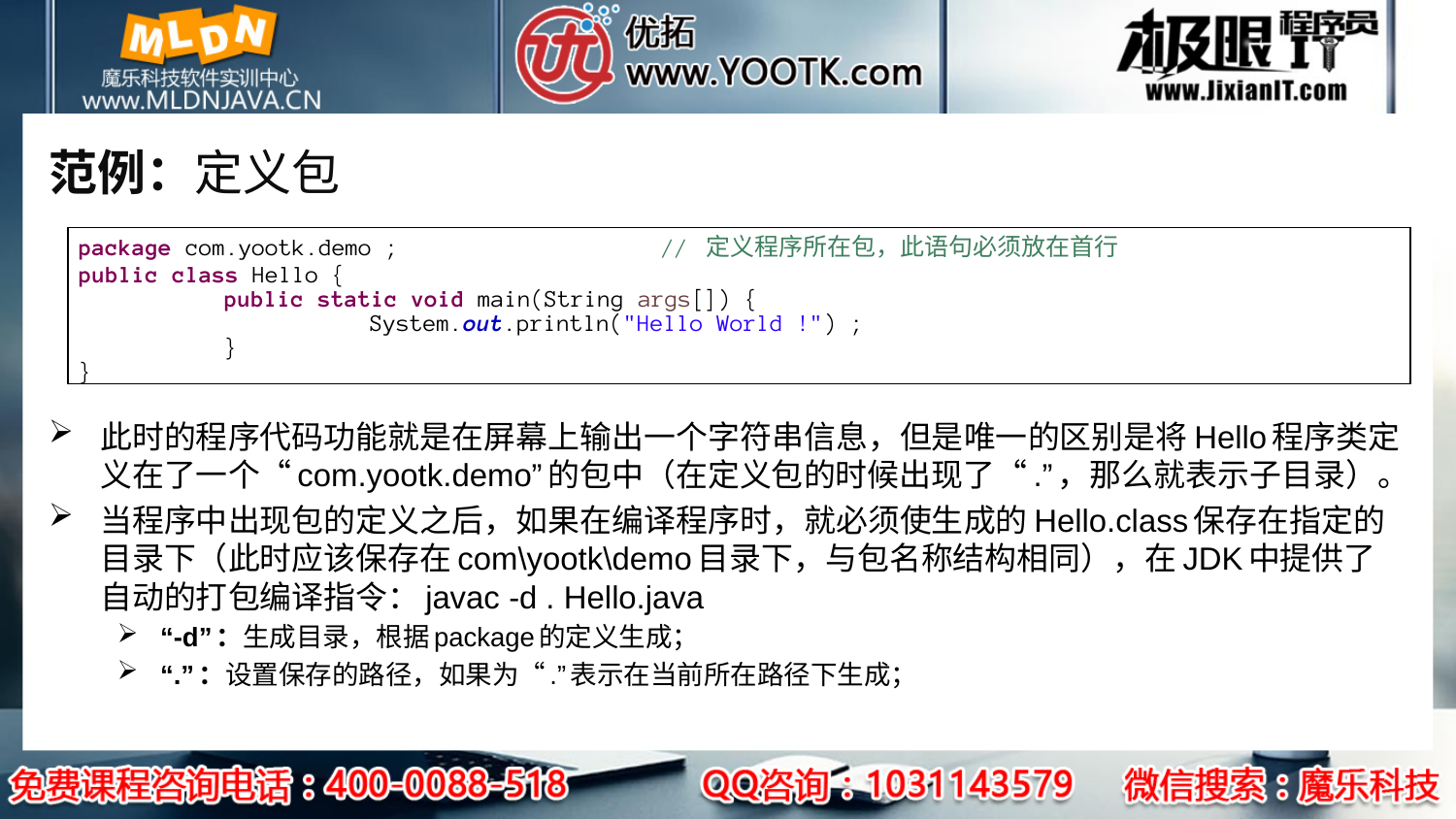

# 范例：定义包
| package com.yootk.demo ; // 定义程序所在包，此语句必须放在首行 public class Hello { public static void main(String args[]) { System.out.println("Hello World !") ; } } |
| --- |
此时的程序代码功能就是在屏幕上输出一个字符串信息，但是唯一的区别是将Hello程序类定义在了一个“com.yootk.demo”的包中（在定义包的时候出现了“.”，那么就表示子目录）。
当程序中出现包的定义之后，如果在编译程序时，就必须使生成的Hello.class保存在指定的目录下（此时应该保存在com\yootk\demo目录下，与包名称结构相同），在JDK中提供了自动的打包编译指令：javac -d . Hello.java
“-d”：生成目录，根据package的定义生成；
“.”：设置保存的路径，如果为“.”表示在当前所在路径下生成；